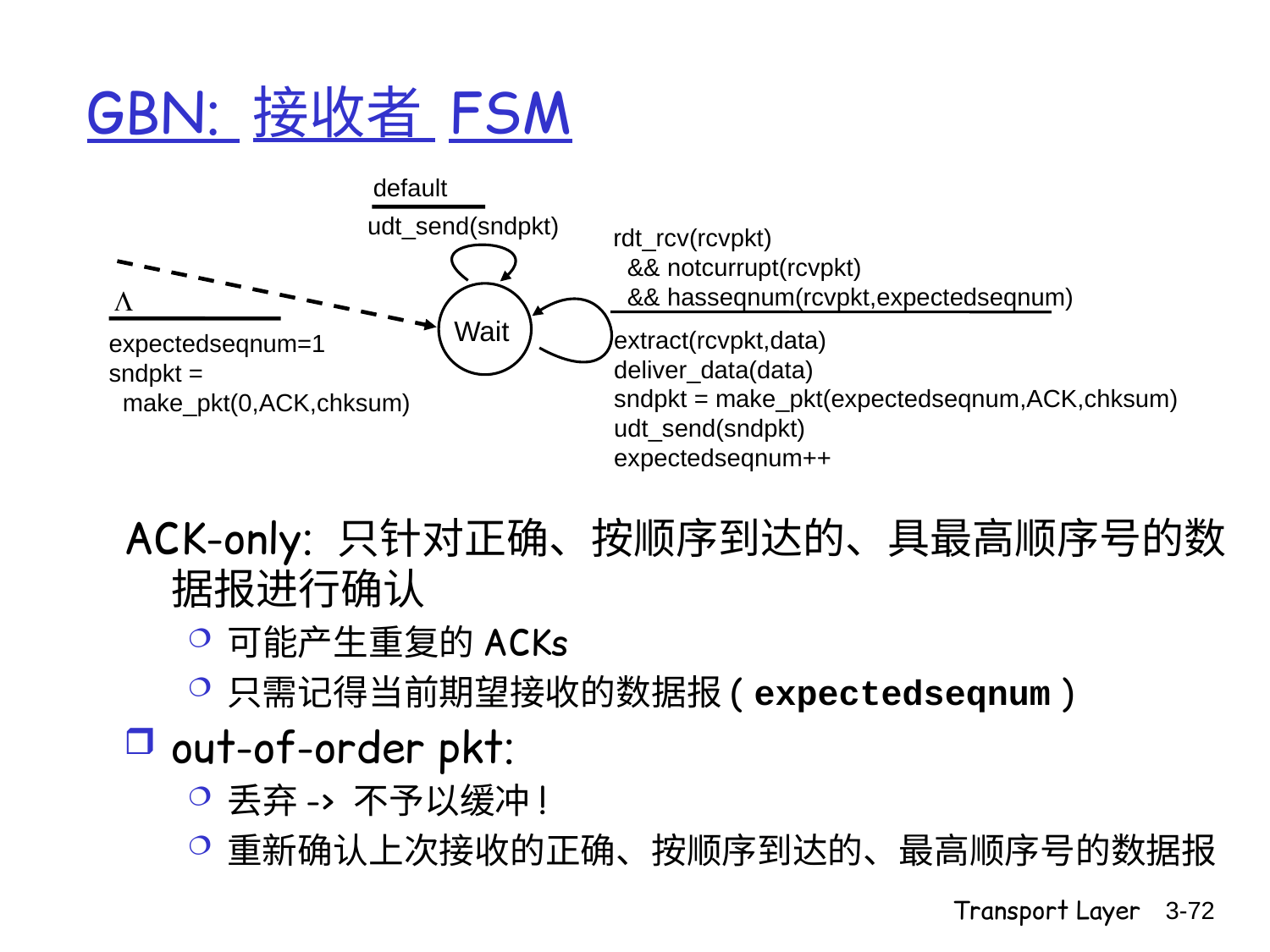

# GBN: 接收者 FSM
default

udt_send(sndpkt)

rdt_rcv(rcvpkt)
  && notcurrupt(rcvpkt)
  && hasseqnum(rcvpkt,expectedseqnum)

Λ

Wait

extract(rcvpkt,data)
deliver_data(data)
sndpkt = make_pkt(expectedseqnum,ACK,chksum)
udt_send(sndpkt)
expectedseqnum++

expectedseqnum=1
sndpkt =
  make_pkt(0,ACK,chksum)

ACK-only: 只针对正确、按顺序到达的、具最高顺序号的数据报进行确认
可能产生重复的ACKs
只需记得当前期望接收的数据报( expectedseqnum )
out-of-order pkt:
丢弃-> 不予以缓冲!
重新确认上次接收的正确、按顺序到达的、最高顺序号的数据报
Transport Layer
3-72